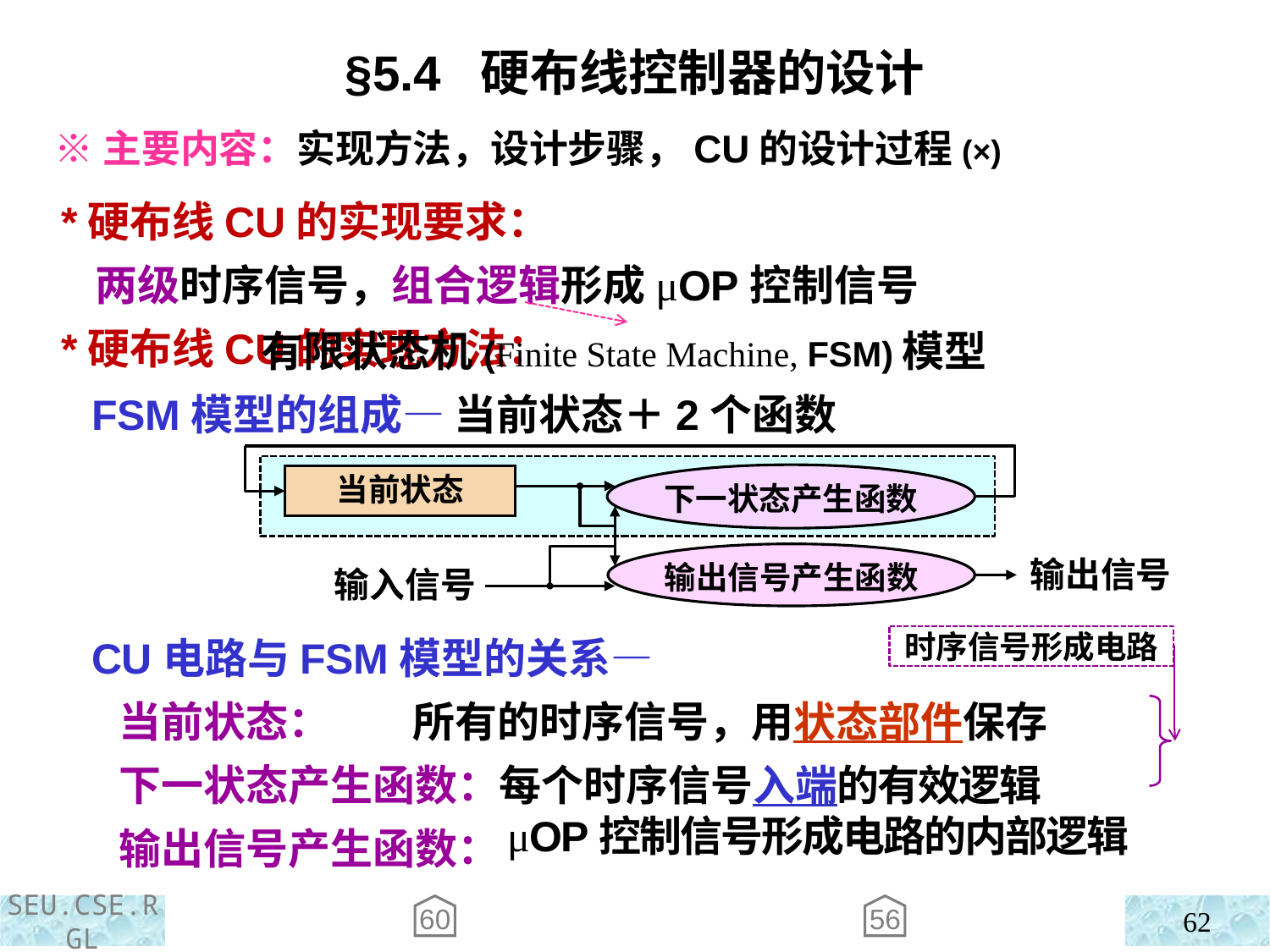

§5.4  硬布线控制器的设计
  ※主要内容：实现方法，设计步骤，CU的设计过程(×)
  *硬布线CU的实现要求：
     两级时序信号，组合逻辑形成μOP控制信号
  *硬布线CU的实现方法：
                       有限状态机(Finite State Machine, FSM)模型
     FSM模型的组成— 当前状态＋2个函数

     CU电路与FSM模型的关系—
        当前状态：
        下一状态产生函数：
        输出信号产生函数：

下一状态产生函数
当前状态
输出信号产生函数
输出信号
输入信号
时序信号形成电路

所有的时序信号，用状态部件保存
        每个时序信号入端的有效逻辑
        μOP控制信号形成电路的内部逻辑
60
56
62